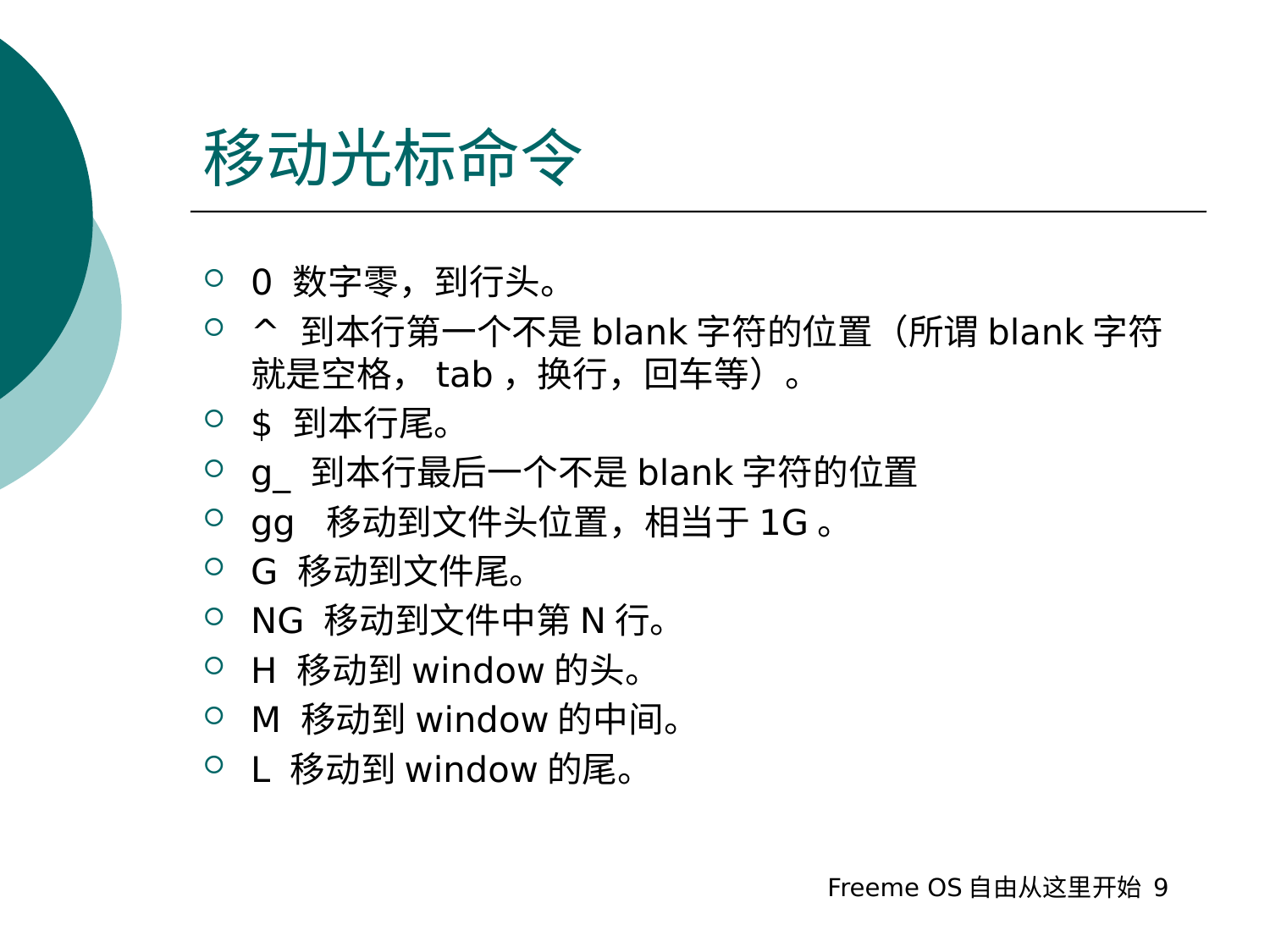

# 移动光标命令
0 数字零，到行头。
^ 到本行第一个不是blank字符的位置（所谓blank字符就是空格，tab，换行，回车等）。
$ 到本行尾。
g_ 到本行最后一个不是blank字符的位置
gg  移动到文件头位置，相当于1G。
G 移动到文件尾。
NG 移动到文件中第N行。
H 移动到window的头。
M 移动到window的中间。
L 移动到window的尾。